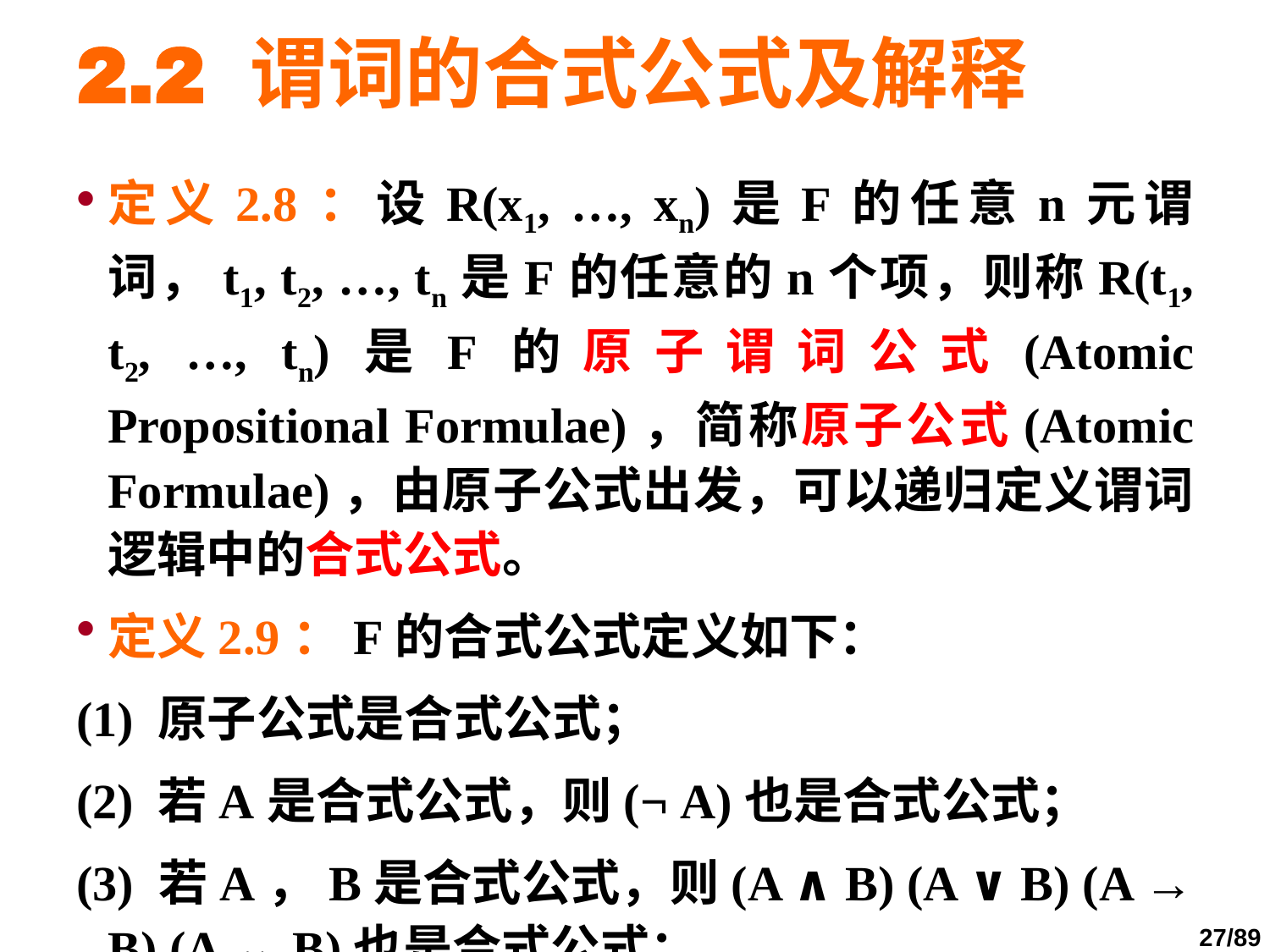

# 2.2 谓词的合式公式及解释
定义2.8：设R(x1, …, xn)是F的任意n元谓词，t1, t2, …, tn是F的任意的n个项，则称R(t1, t2, …, tn)是F的原子谓词公式(Atomic Propositional Formulae)，简称原子公式(Atomic Formulae)，由原子公式出发，可以递归定义谓词逻辑中的合式公式。
定义2.9：F的合式公式定义如下：
(1) 原子公式是合式公式；
(2) 若A是合式公式，则(¬ A)也是合式公式；
(3) 若A，B是合式公式，则(A ∧ B) (A ∨ B) (A → B) (A ↔ B)也是合式公式；